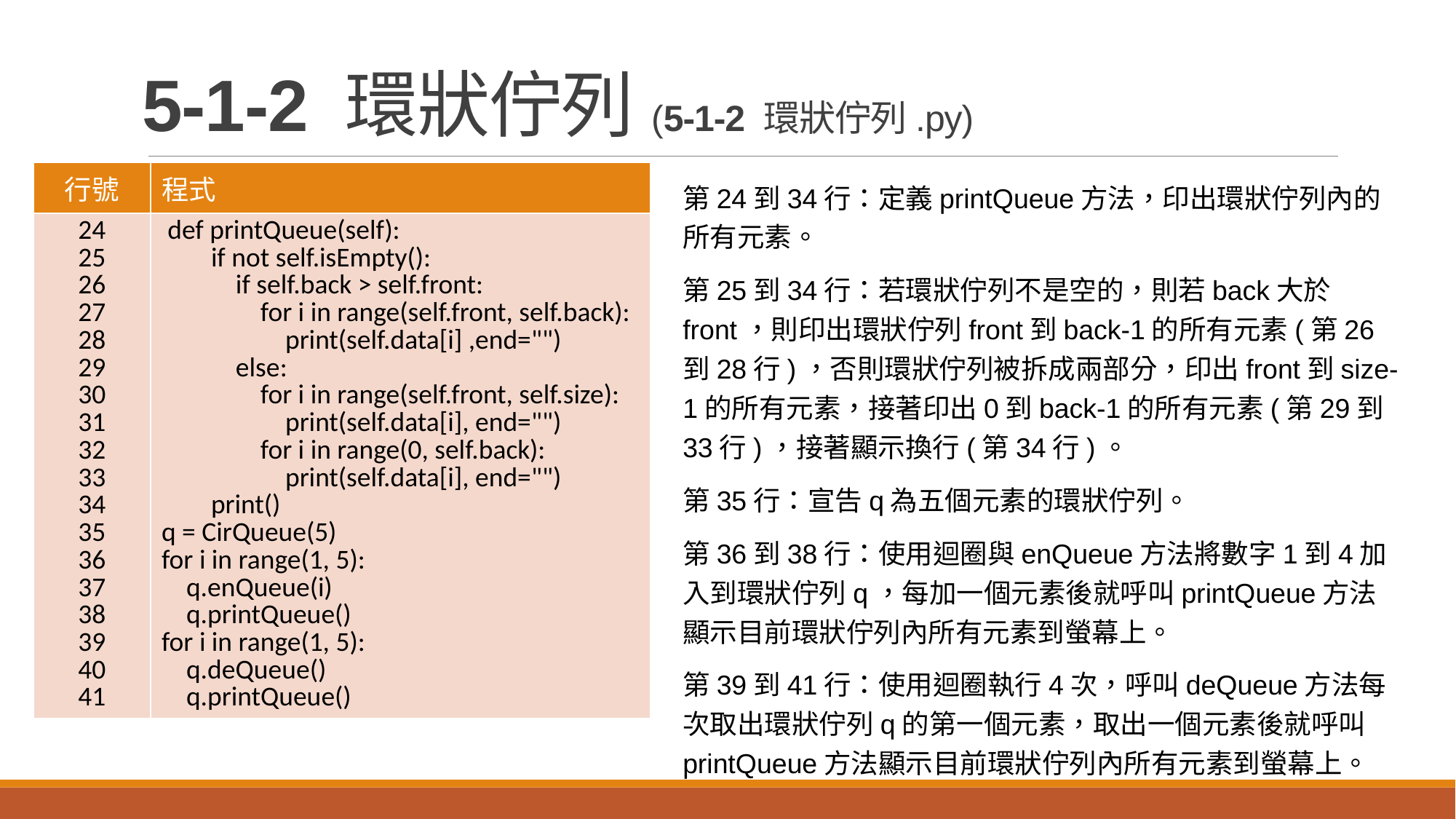

# 5-1-2 環狀佇列(5-1-2 環狀佇列.py)
| 行號 | 程式 |
| --- | --- |
| 24 25 26 27 28 29 30 31 32 33 34 35 36 37 38 39 40 41 | def printQueue(self): if not self.isEmpty(): if self.back > self.front: for i in range(self.front, self.back): print(self.data[i] ,end="") else: for i in range(self.front, self.size): print(self.data[i], end="") for i in range(0, self.back): print(self.data[i], end="") print() q = CirQueue(5) for i in range(1, 5): q.enQueue(i) q.printQueue() for i in range(1, 5): q.deQueue() q.printQueue() |
完整程式如下。
第24到34行：定義printQueue方法，印出環狀佇列內的所有元素。
第25到34行：若環狀佇列不是空的，則若back大於front，則印出環狀佇列front到back-1的所有元素(第26到28行)，否則環狀佇列被拆成兩部分，印出front到size-1的所有元素，接著印出0到back-1的所有元素(第29到33行)，接著顯示換行(第34行)。
第35行：宣告q為五個元素的環狀佇列。
第36到38行：使用迴圈與enQueue方法將數字1到4加入到環狀佇列q，每加一個元素後就呼叫printQueue方法顯示目前環狀佇列內所有元素到螢幕上。
第39到41行：使用迴圈執行4次，呼叫deQueue方法每次取出環狀佇列q的第一個元素，取出一個元素後就呼叫printQueue方法顯示目前環狀佇列內所有元素到螢幕上。